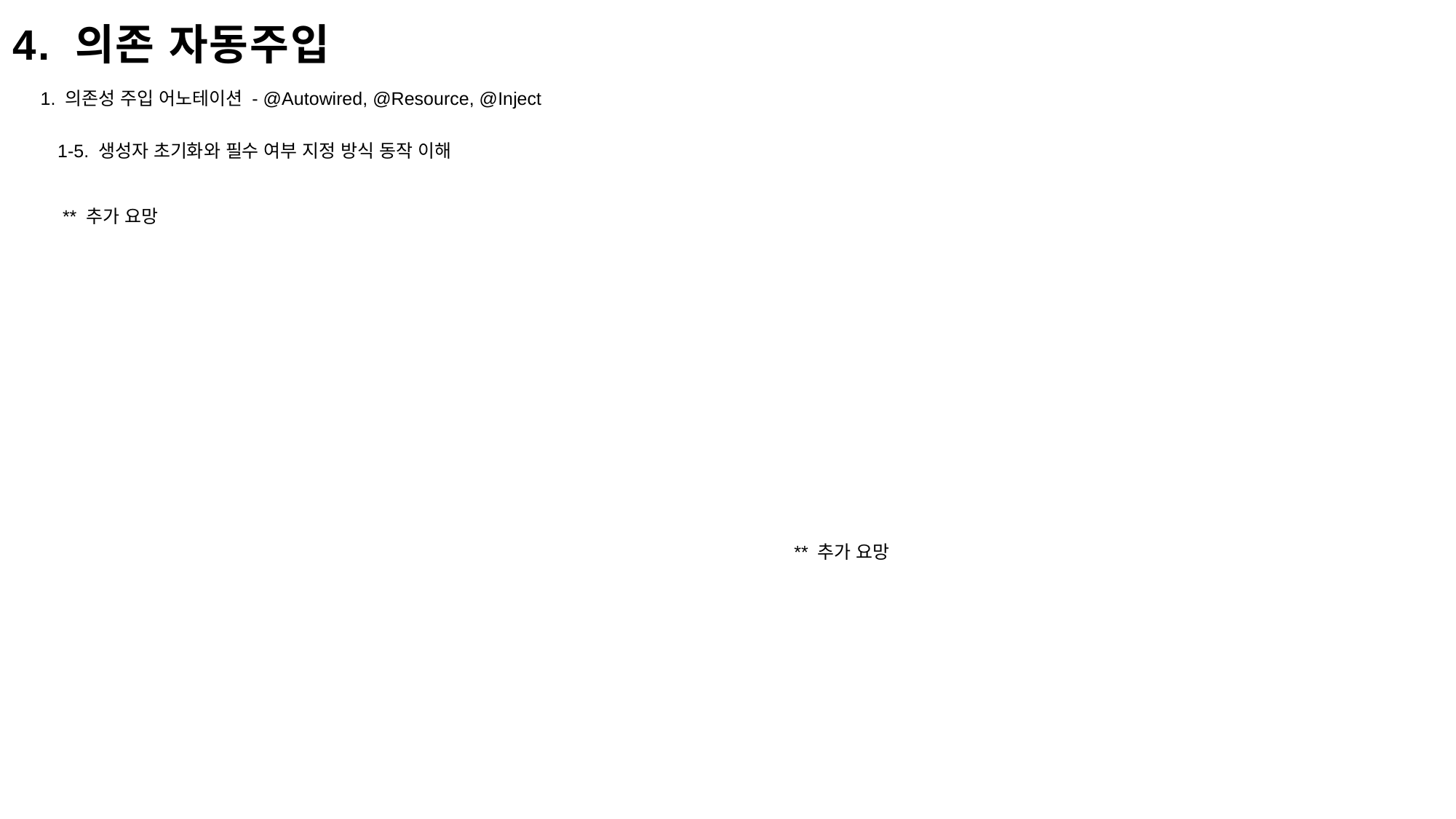

4. 의존 자동주입
1. 의존성 주입 어노테이션 - @Autowired, @Resource, @Inject
1-5. 생성자 초기화와 필수 여부 지정 방식 동작 이해

 ** 추가 요망
** 추가 요망